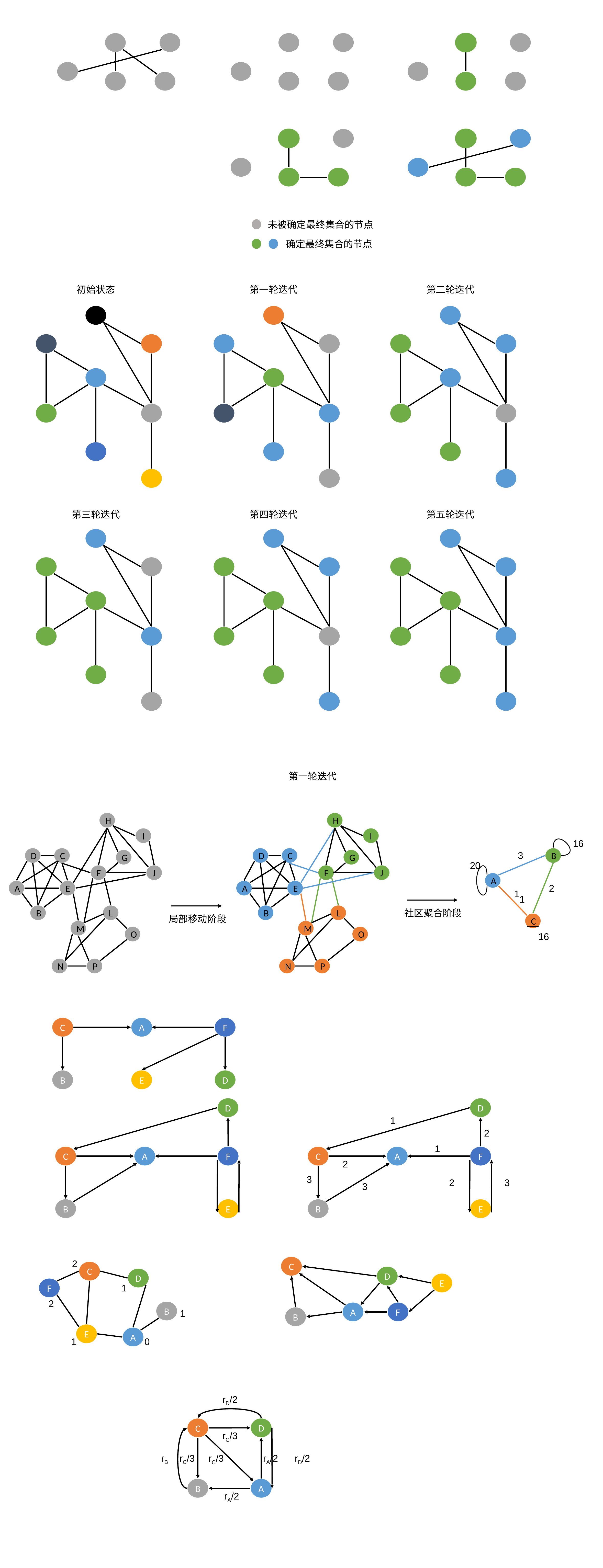

未被确定最终集合的节点

确定最终集合的节点

初始状态
第一轮迭代
第二轮迭代

第三轮迭代
第四轮迭代
第五轮迭代

第一轮迭代
H
H
I
I
16
3
D
C
D
C
B
G
G
20
F
J
F
J
A
A
E
A
E
2
1
1
B
L
B
L
社区聚合阶段
局部移动阶段
C
M
M
O
O
16
N
P
N
P
C
A
F
B
E
D
D
D
1
2
1
C
A
F
C
A
F
2
3
2
3
3
B
E
B
E
2
C
C
D
D
E
F
1
2
B
A
F
1
B
E
A
1
0
rD/2
D
C
rC/3
rB
rC/3
rA/2
rC/3
rD/2
B
A
rA/2